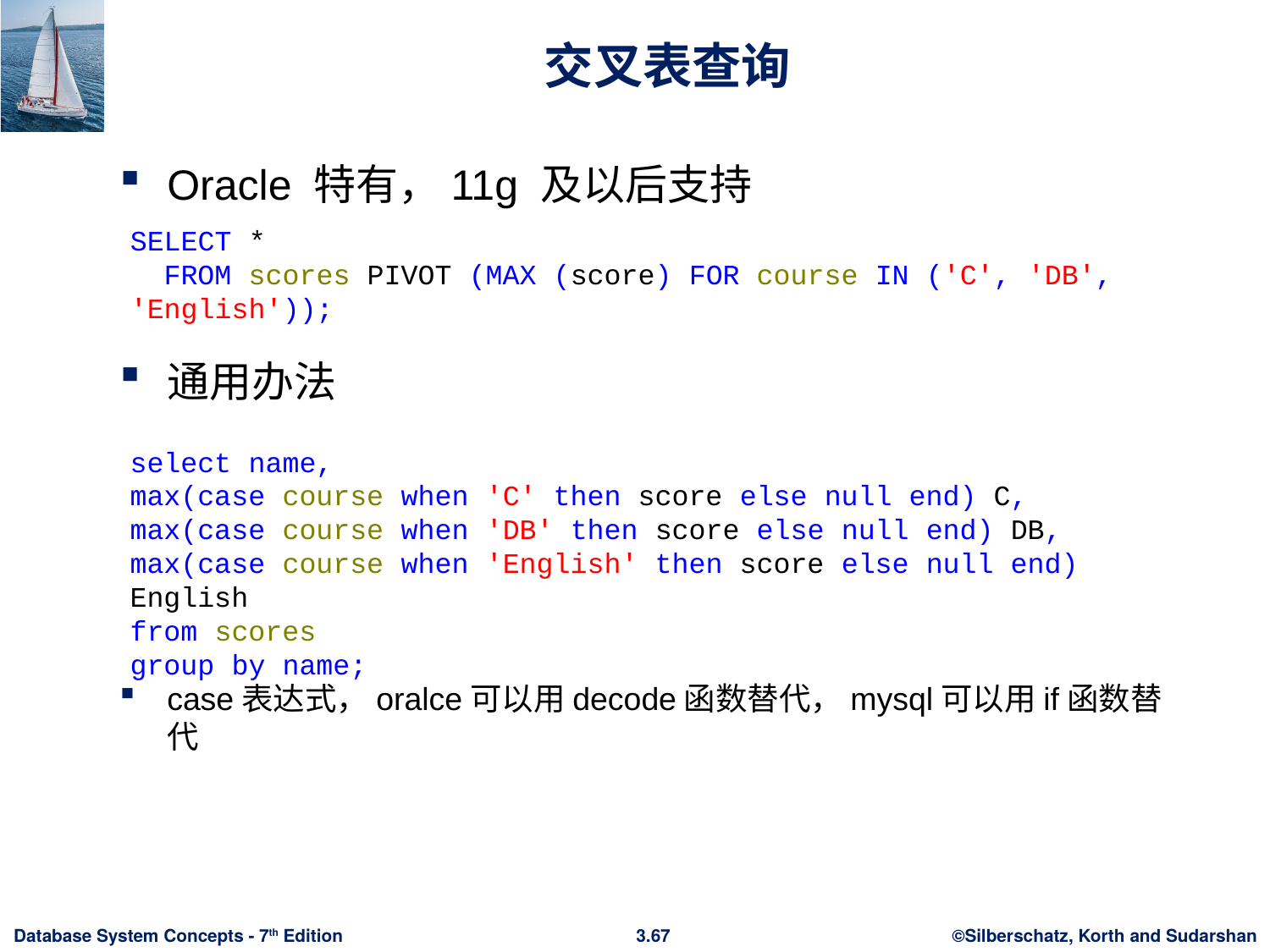

# 交叉表查询
Oracle 特有，11g 及以后支持

通用办法

case表达式，oralce可以用decode函数替代，mysql可以用if函数替代

SELECT *
  FROM scores PIVOT (MAX (score) FOR course IN ('C', 'DB', 'English'));
select name,
max(case course when 'C' then score else null end) C,
max(case course when 'DB' then score else null end) DB,
max(case course when 'English' then score else null end) English
from scores
group by name;